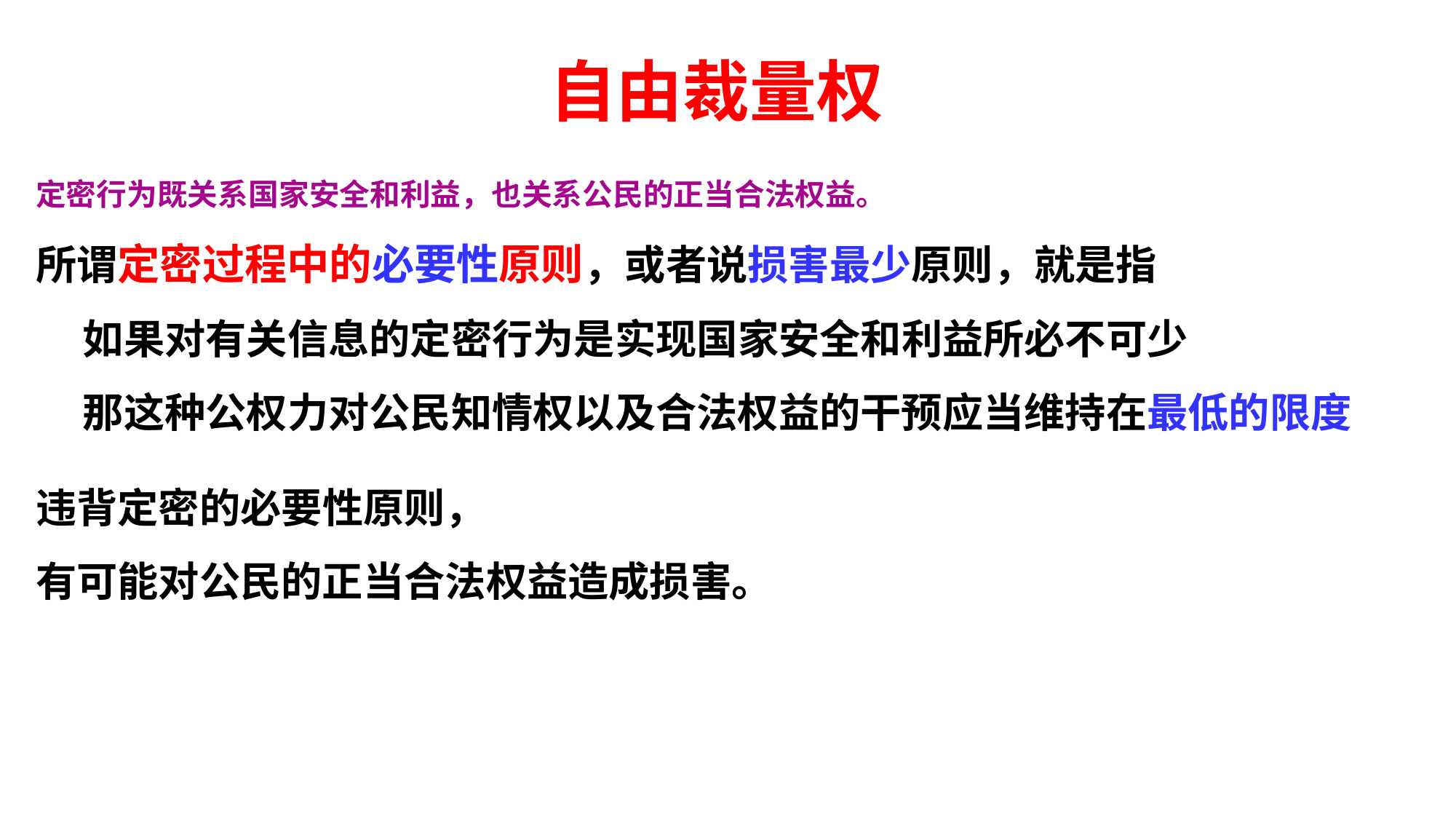

# 自由裁量权
定密行为既关系国家安全和利益，也关系公民的正当合法权益。
所谓定密过程中的必要性原则，或者说损害最少原则，就是指
    如果对有关信息的定密行为是实现国家安全和利益所必不可少
    那这种公权力对公民知情权以及合法权益的干预应当维持在最低的限度

违背定密的必要性原则，
有可能对公民的正当合法权益造成损害。